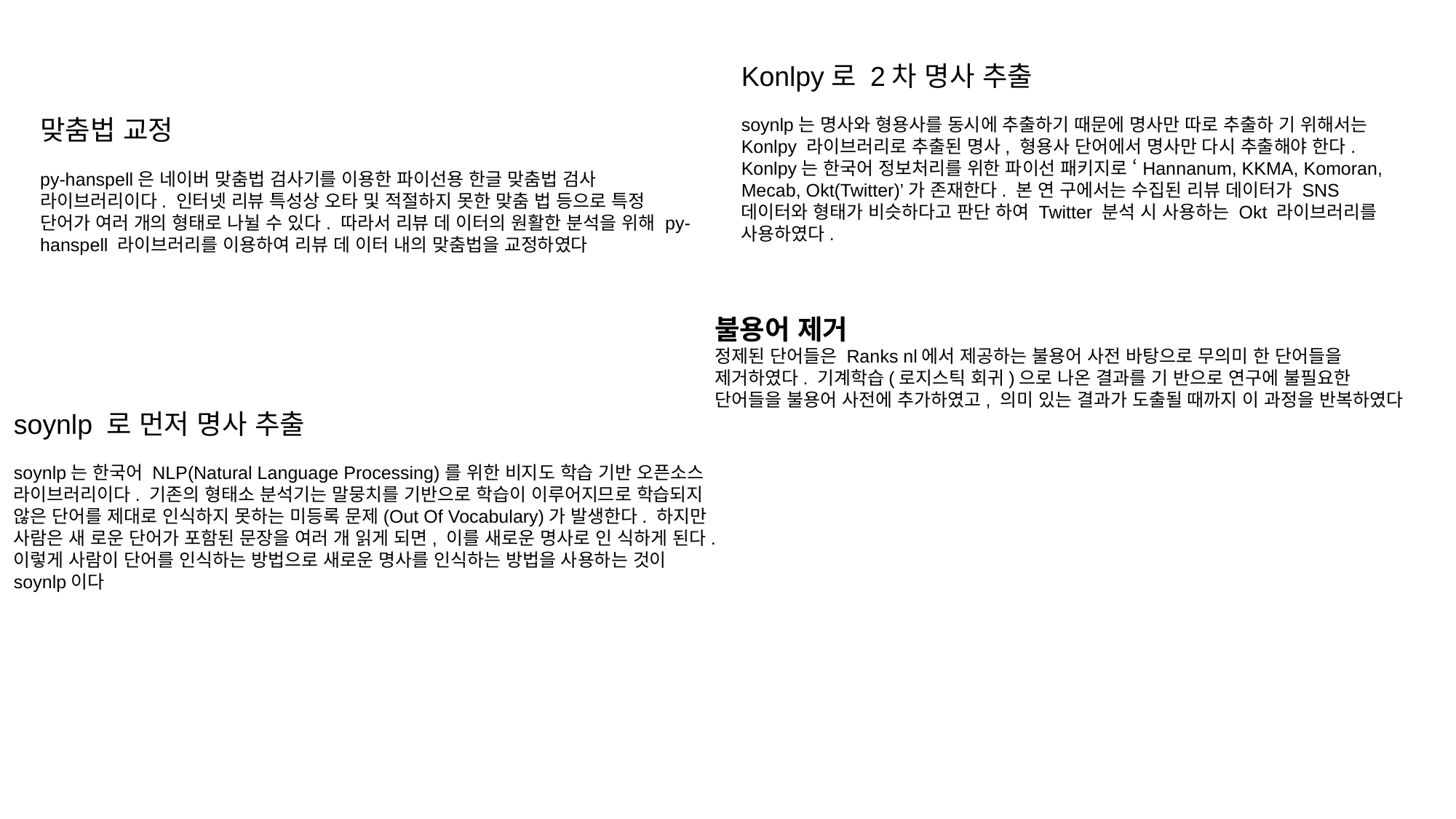

Konlpy로 2차 명사 추출

soynlp는 명사와 형용사를 동시에 추출하기 때문에 명사만 따로 추출하 기 위해서는 Konlpy 라이브러리로 추출된 명사, 형용사 단어에서 명사만 다시 추출해야 한다. Konlpy는 한국어 정보처리를 위한 파이선 패키지로 ‘Hannanum, KKMA, Komoran, Mecab, Okt(Twitter)’가 존재한다. 본 연 구에서는 수집된 리뷰 데이터가 SNS 데이터와 형태가 비슷하다고 판단 하여 Twitter 분석 시 사용하는 Okt 라이브러리를 사용하였다.
맞춤법 교정

py-hanspell은 네이버 맞춤법 검사기를 이용한 파이선용 한글 맞춤법 검사 라이브러리이다. 인터넷 리뷰 특성상 오타 및 적절하지 못한 맞춤 법 등으로 특정 단어가 여러 개의 형태로 나뉠 수 있다. 따라서 리뷰 데 이터의 원활한 분석을 위해 py-hanspell 라이브러리를 이용하여 리뷰 데 이터 내의 맞춤법을 교정하였다
불용어 제거
정제된 단어들은 Ranks nl에서 제공하는 불용어 사전 바탕으로 무의미 한 단어들을 제거하였다. 기계학습(로지스틱 회귀)으로 나온 결과를 기 반으로 연구에 불필요한 단어들을 불용어 사전에 추가하였고, 의미 있는 결과가 도출될 때까지 이 과정을 반복하였다
soynlp 로 먼저 명사 추출

soynlp는 한국어 NLP(Natural Language Processing)를 위한 비지도 학습 기반 오픈소스 라이브러리이다. 기존의 형태소 분석기는 말뭉치를 기반으로 학습이 이루어지므로 학습되지 않은 단어를 제대로 인식하지 못하는 미등록 문제(Out Of Vocabulary)가 발생한다. 하지만 사람은 새 로운 단어가 포함된 문장을 여러 개 읽게 되면, 이를 새로운 명사로 인 식하게 된다. 이렇게 사람이 단어를 인식하는 방법으로 새로운 명사를 인식하는 방법을 사용하는 것이 soynlp이다